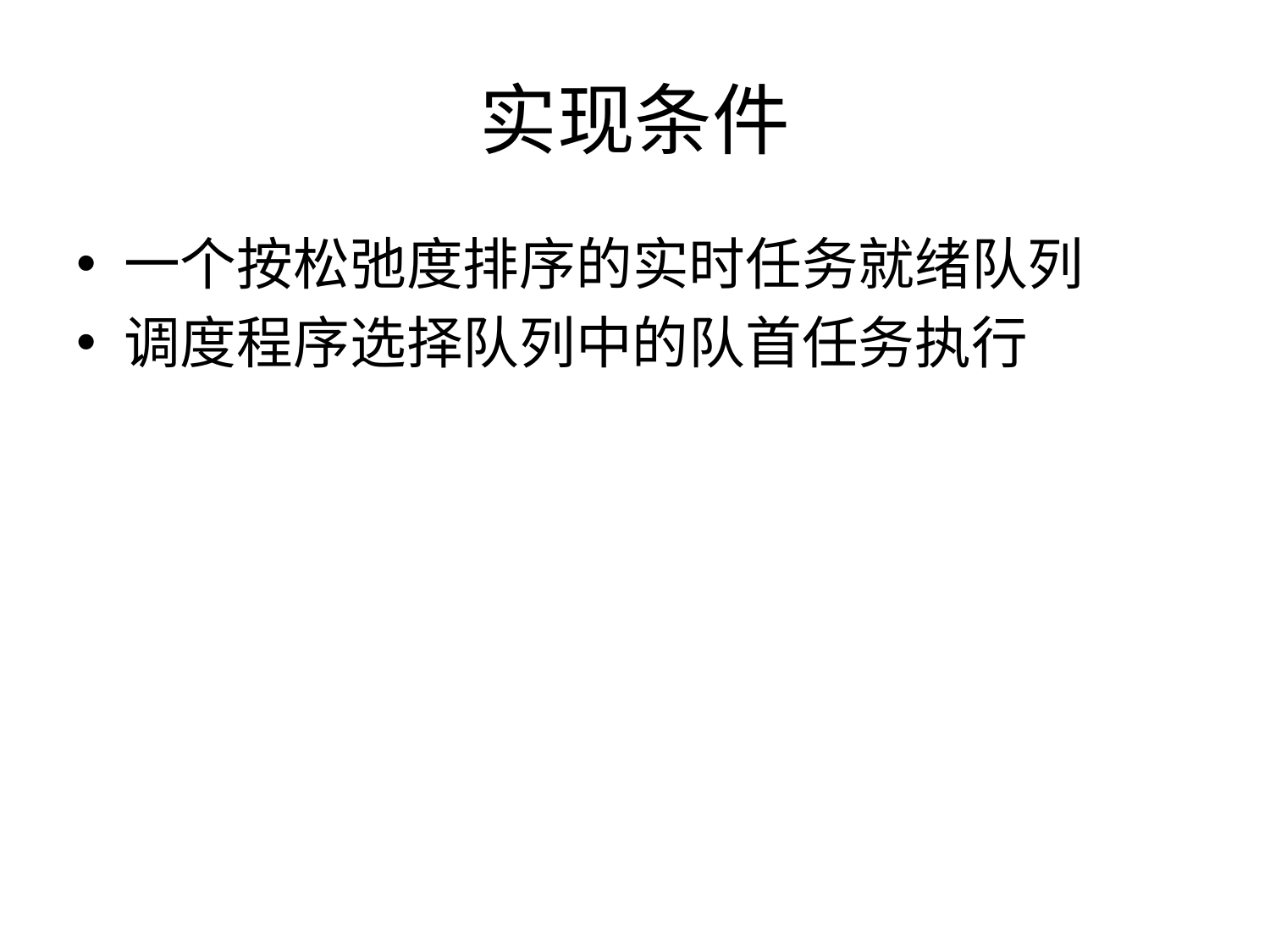

# 实现条件
一个按松弛度排序的实时任务就绪队列
调度程序选择队列中的队首任务执行